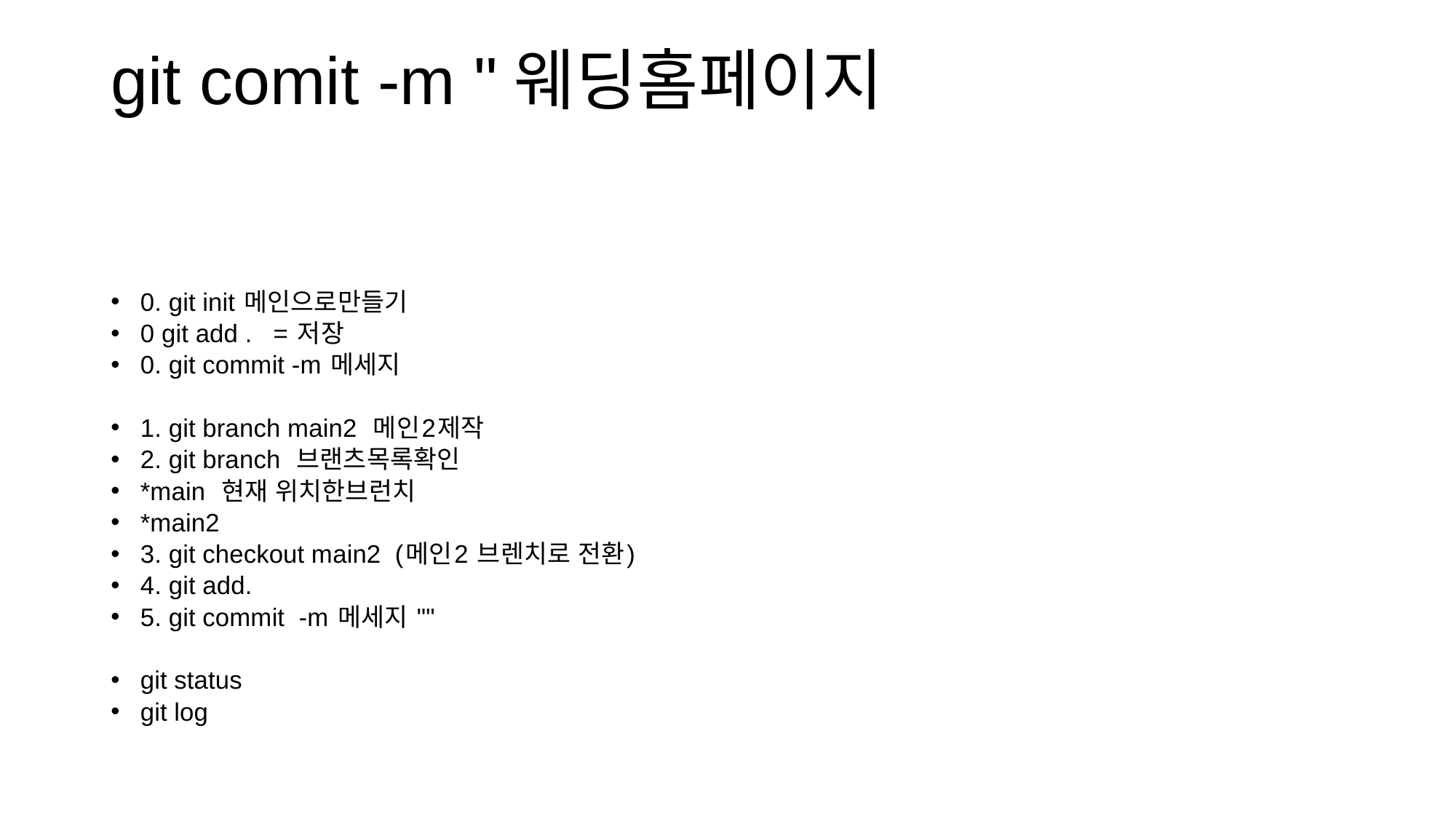

# git comit -m "웨딩홈페이지

0. git init 메인으로만들기
0 git add .   = 저장
0. git commit -m 메세지

1. git branch main2  메인2제작
2. git branch  브랜츠목록확인
*main  현재 위치한브런치
*main2
3. git checkout main2  (메인2 브렌치로 전환)
4. git add.
5. git commit  -m 메세지 ""

git status
git log